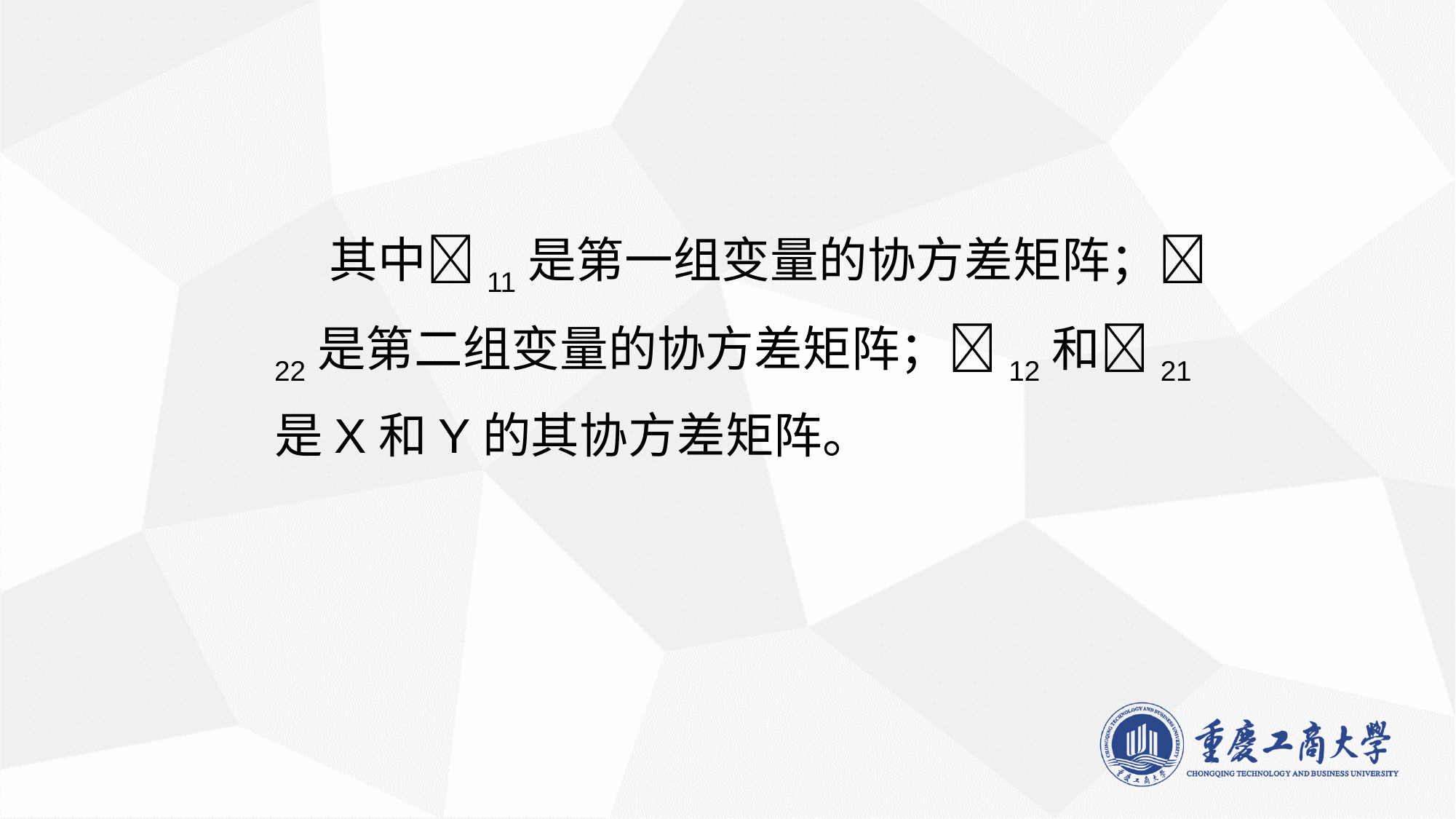

其中Σ11是第一组变量的协方差矩阵；Σ22是第二组变量的协方差矩阵；Σ12和Σ21是X和Y的其协方差矩阵。